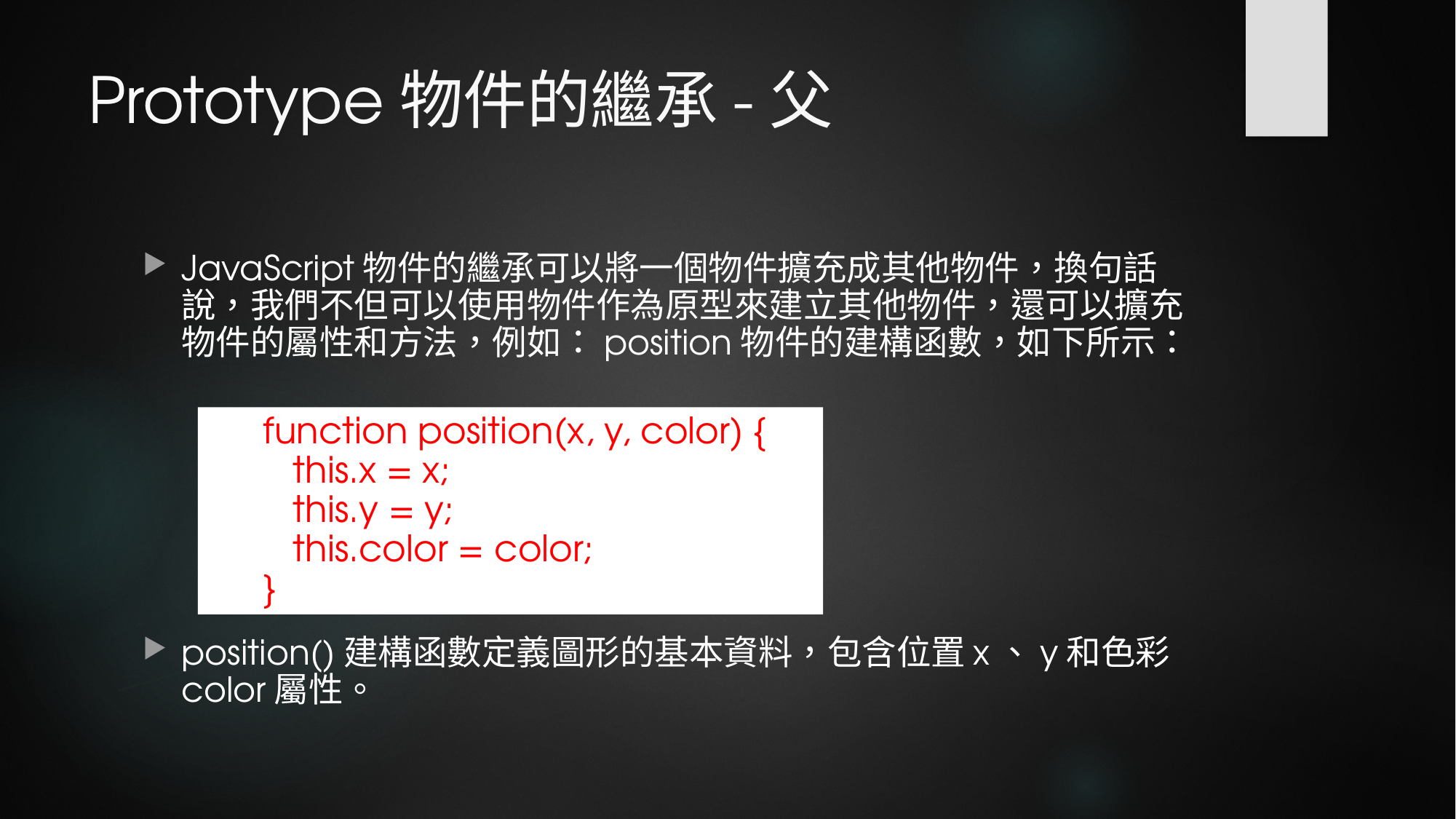

# Prototype物件的繼承-父
JavaScript物件的繼承可以將一個物件擴充成其他物件，換句話說，我們不但可以使用物件作為原型來建立其他物件，還可以擴充物件的屬性和方法，例如：position物件的建構函數，如下所示：

position()建構函數定義圖形的基本資料，包含位置x、y和色彩color屬性。
function position(x, y, color) {
   this.x = x;
   this.y = y;
   this.color = color;
}